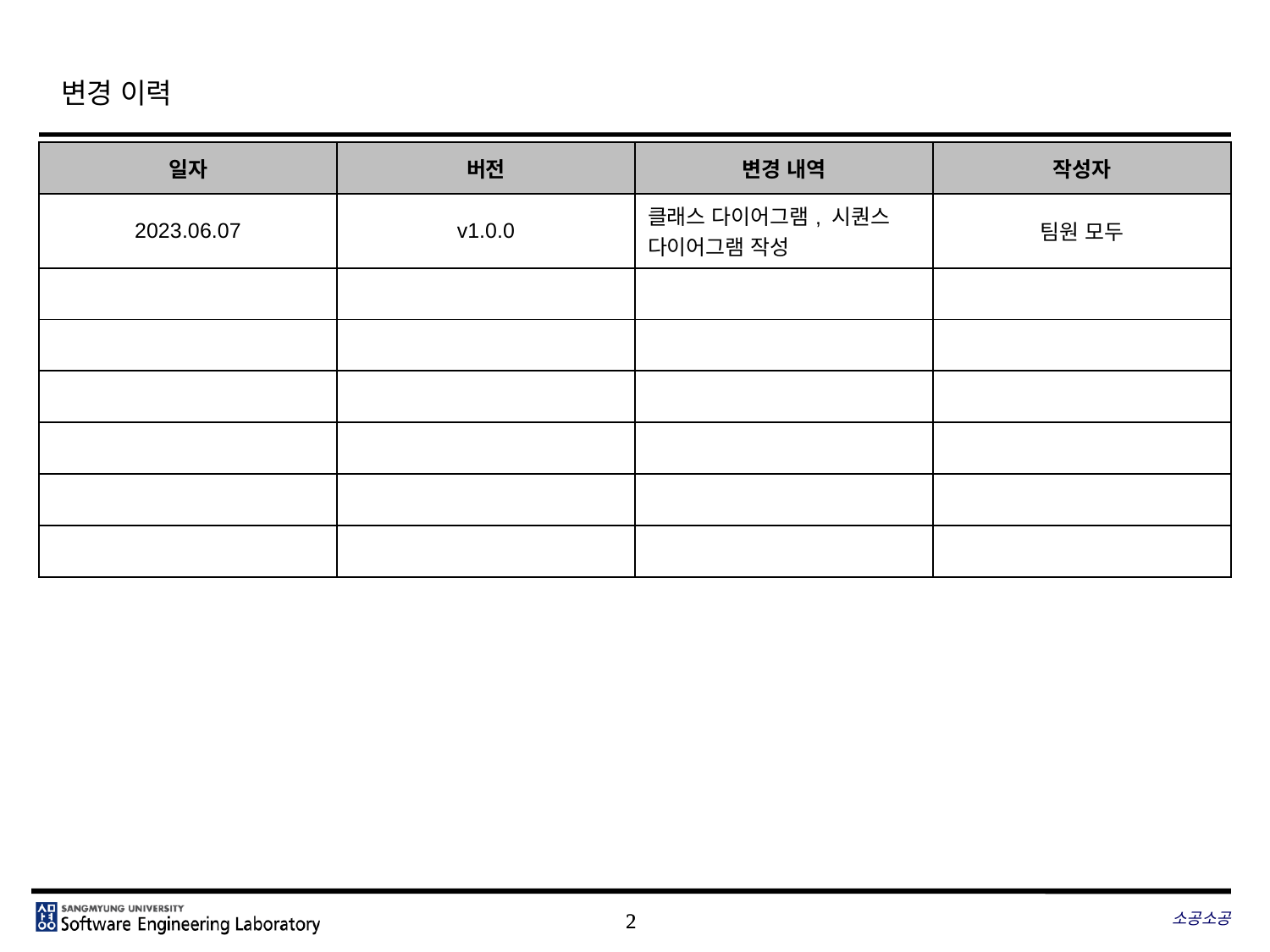

# 변경 이력
| 일자 | 버전 | 변경 내역 | 작성자 |
| --- | --- | --- | --- |
| 2023.06.07 | v1.0.0 | 클래스 다이어그램, 시퀀스 다이어그램 작성 | 팀원 모두 |
|  |  |  |  |
|  |  |  |  |
|  |  |  |  |
|  |  |  |  |
|  |  |  |  |
|  |  |  |  |
소공소공